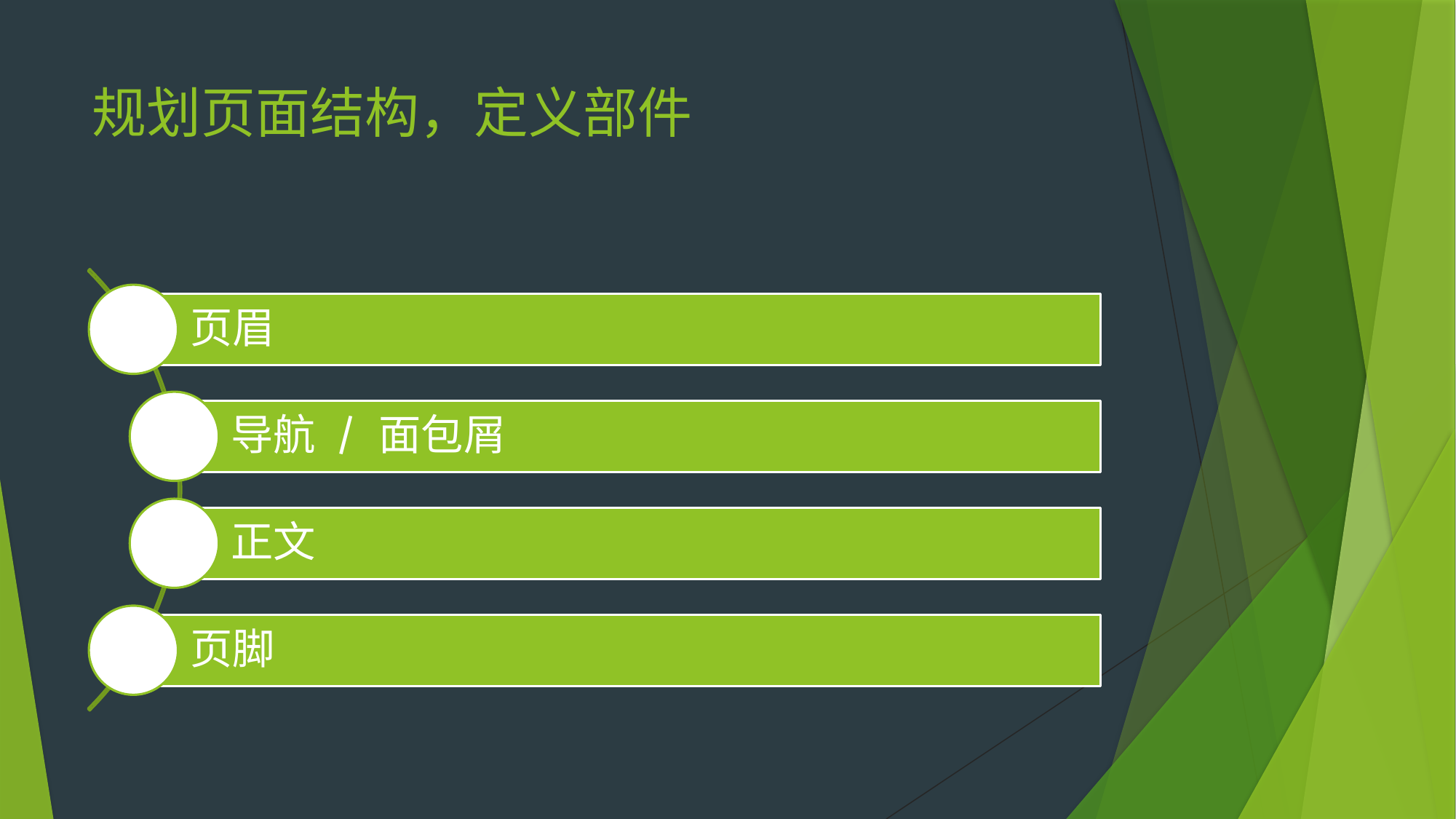

# 规划页面结构，定义部件
页眉
导航 / 面包屑
正文
页脚